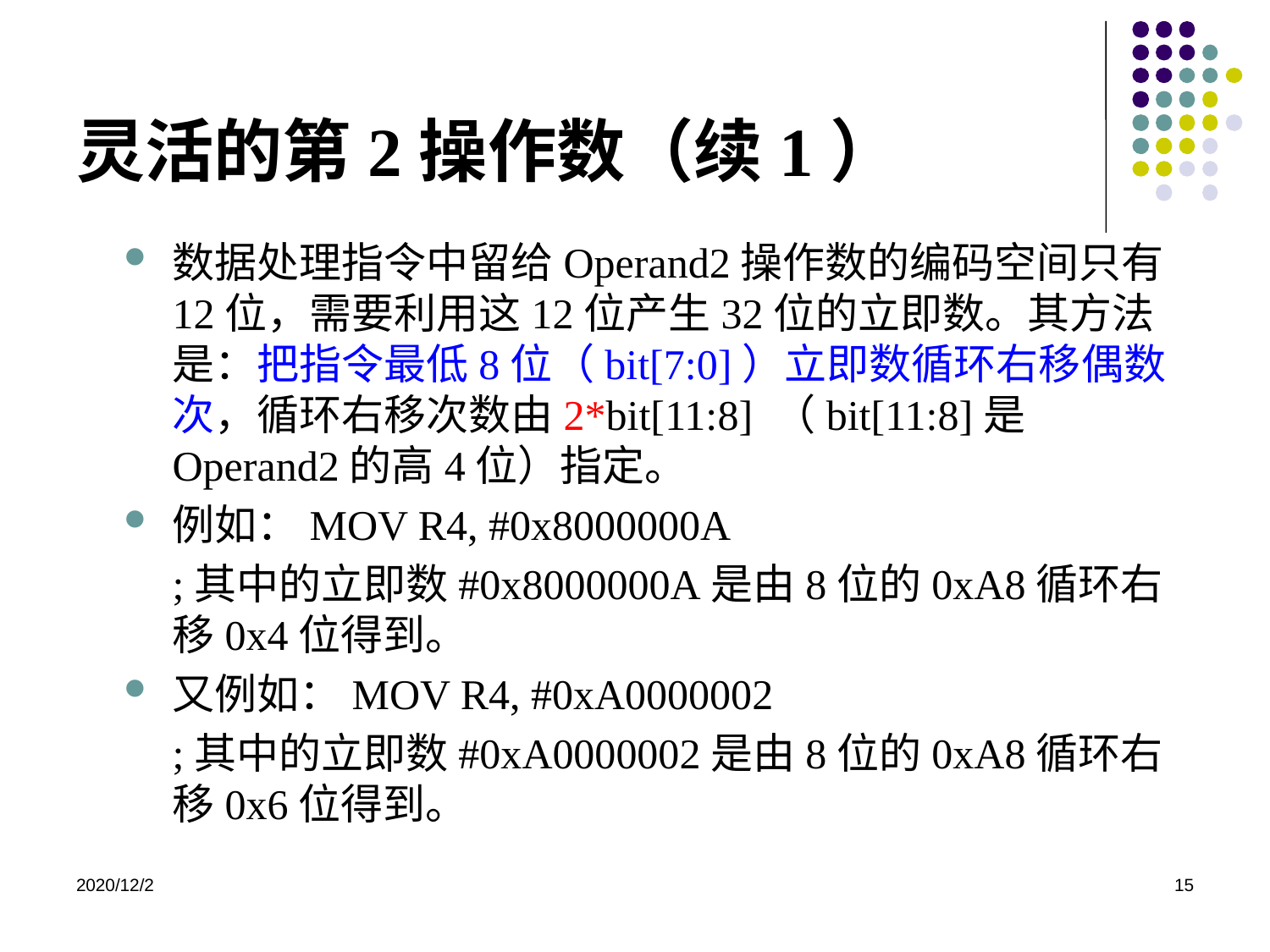

# 灵活的第2操作数（续1）
数据处理指令中留给Operand2操作数的编码空间只有12位，需要利用这12位产生32位的立即数。其方法是：把指令最低8位（bit[7:0]）立即数循环右移偶数次，循环右移次数由2*bit[11:8] （bit[11:8]是Operand2的高4位）指定。
例如：MOV R4, #0x8000000A
	;其中的立即数#0x8000000A是由8位的0xA8循环右移0x4位得到。
又例如：MOV R4, #0xA0000002
	;其中的立即数#0xA0000002是由8位的0xA8循环右移0x6位得到。
2020/12/2
15